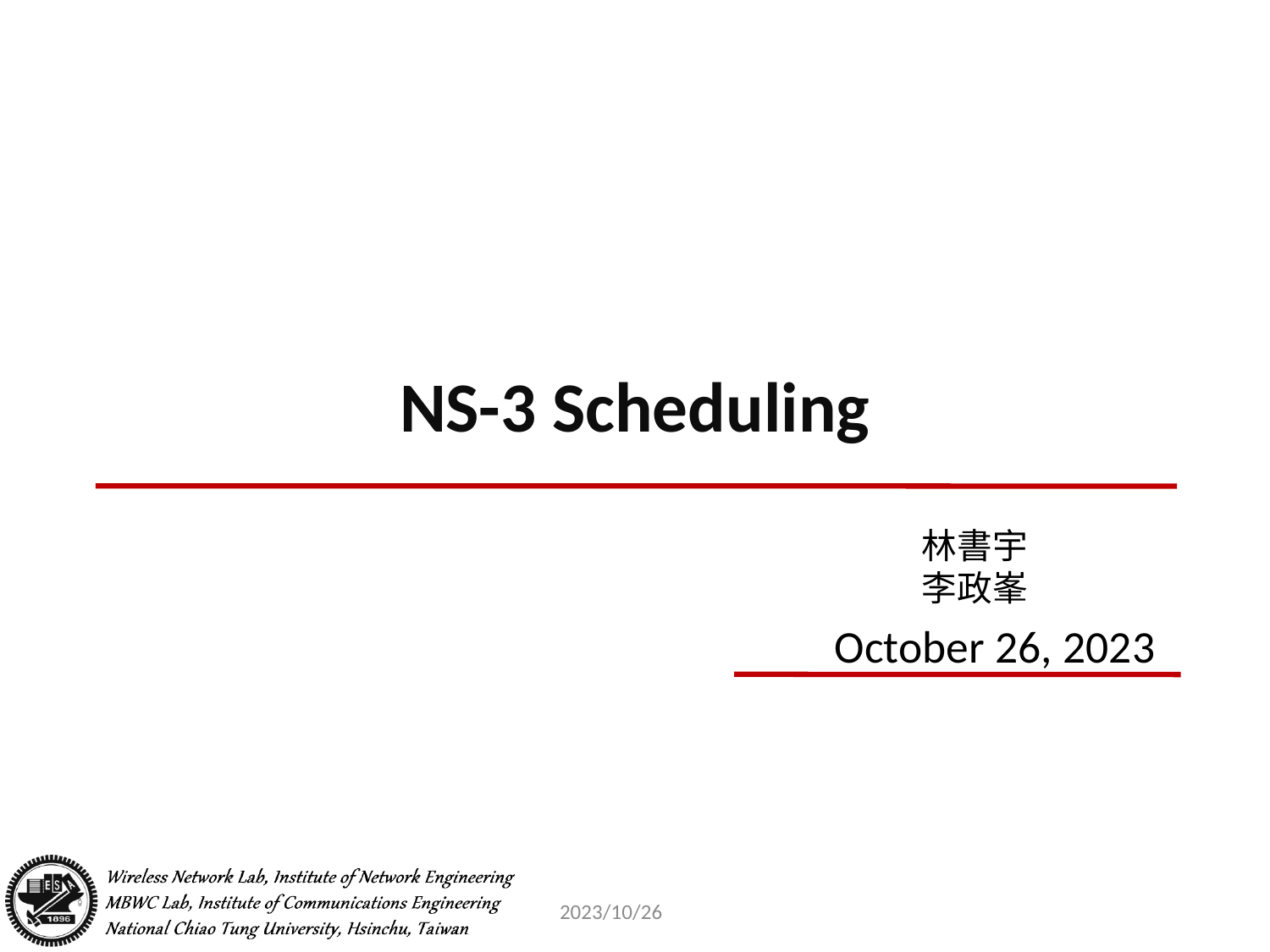

# NS-3 Scheduling
林書宇
李政峯
October 26, 2023
2023/10/26